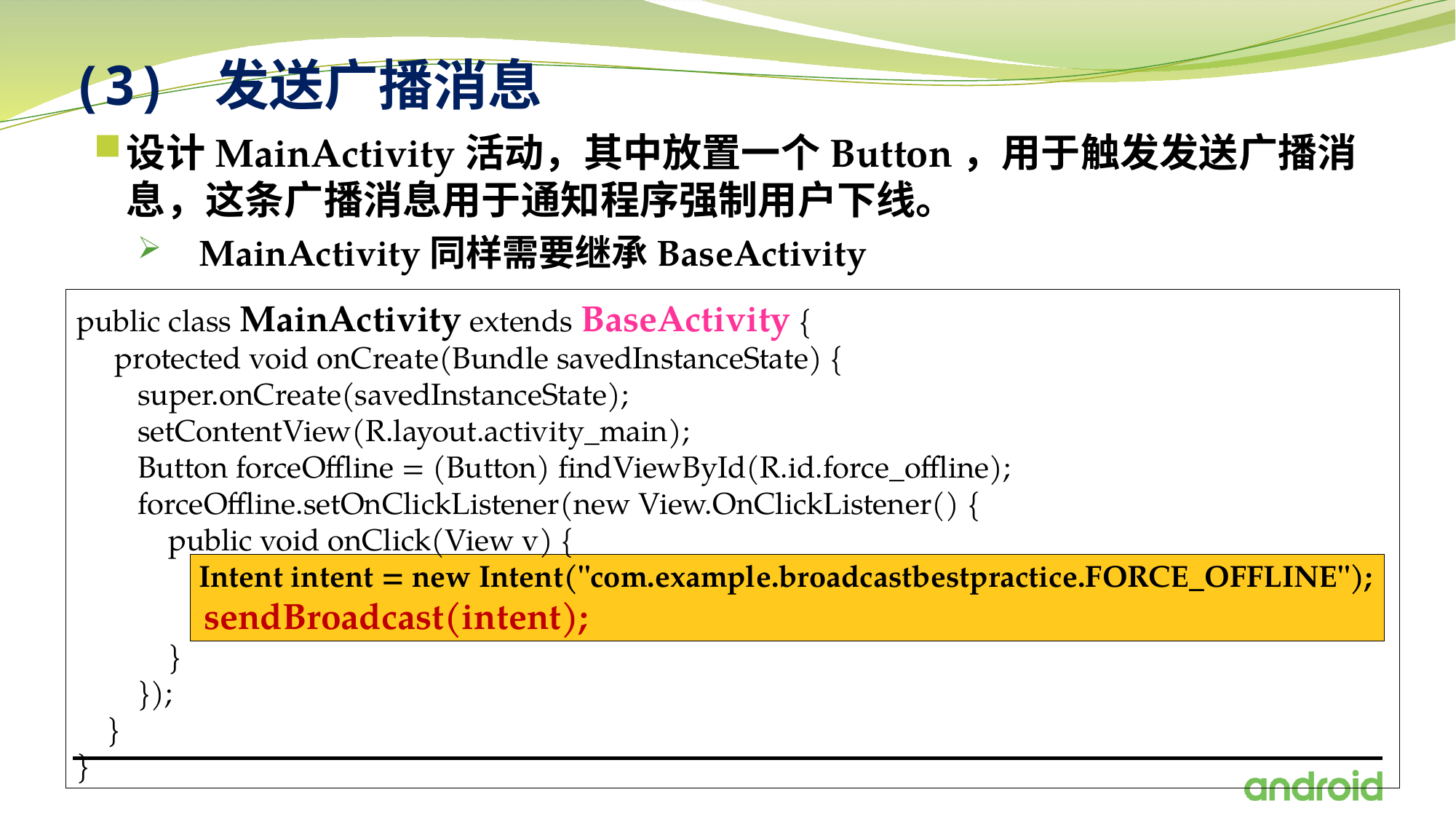

# (3) 发送广播消息
设计MainActivity活动，其中放置一个Button，用于触发发送广播消息，这条广播消息用于通知程序强制用户下线。
MainActivity同样需要继承BaseActivity
public class MainActivity extends BaseActivity {
     protected void onCreate(Bundle savedInstanceState) {
        super.onCreate(savedInstanceState);
        setContentView(R.layout.activity_main);
        Button forceOffline = (Button) findViewById(R.id.force_offline);
        forceOffline.setOnClickListener(new View.OnClickListener() {
            public void onClick(View v) {
                Intent intent = new Intent("com.example.broadcastbestpractice.FORCE_OFFLINE");
              sendBroadcast(intent);
            }
        });
    }
}